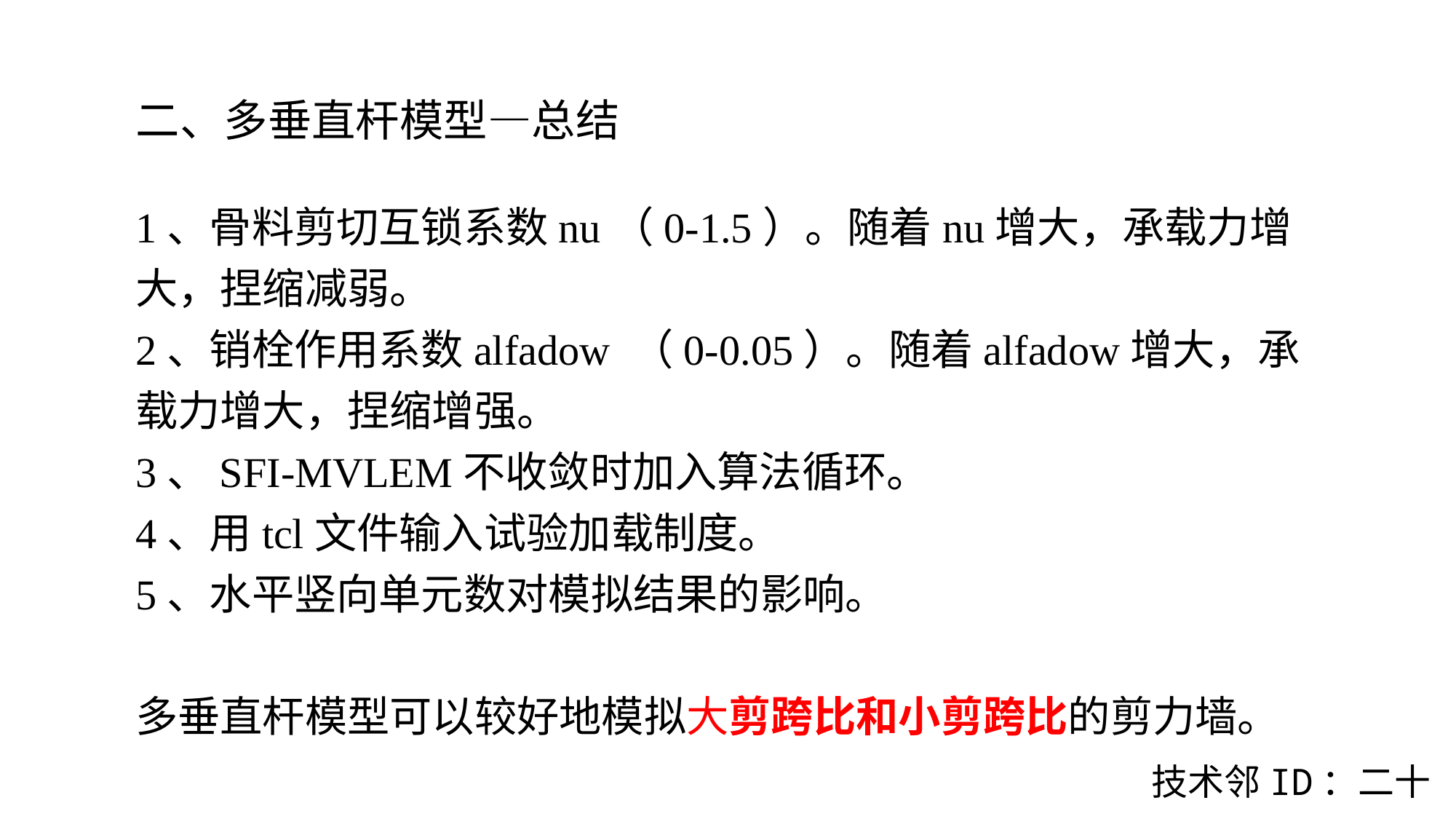

# 二、多垂直杆模型—总结
1、骨料剪切互锁系数nu（0-1.5）。随着nu增大，承载力增大，捏缩减弱。
2、销栓作用系数alfadow （0-0.05）。随着alfadow增大，承载力增大，捏缩增强。
3、SFI-MVLEM不收敛时加入算法循环。
4、用tcl文件输入试验加载制度。
5、水平竖向单元数对模拟结果的影响。

多垂直杆模型可以较好地模拟大剪跨比和小剪跨比的剪力墙。